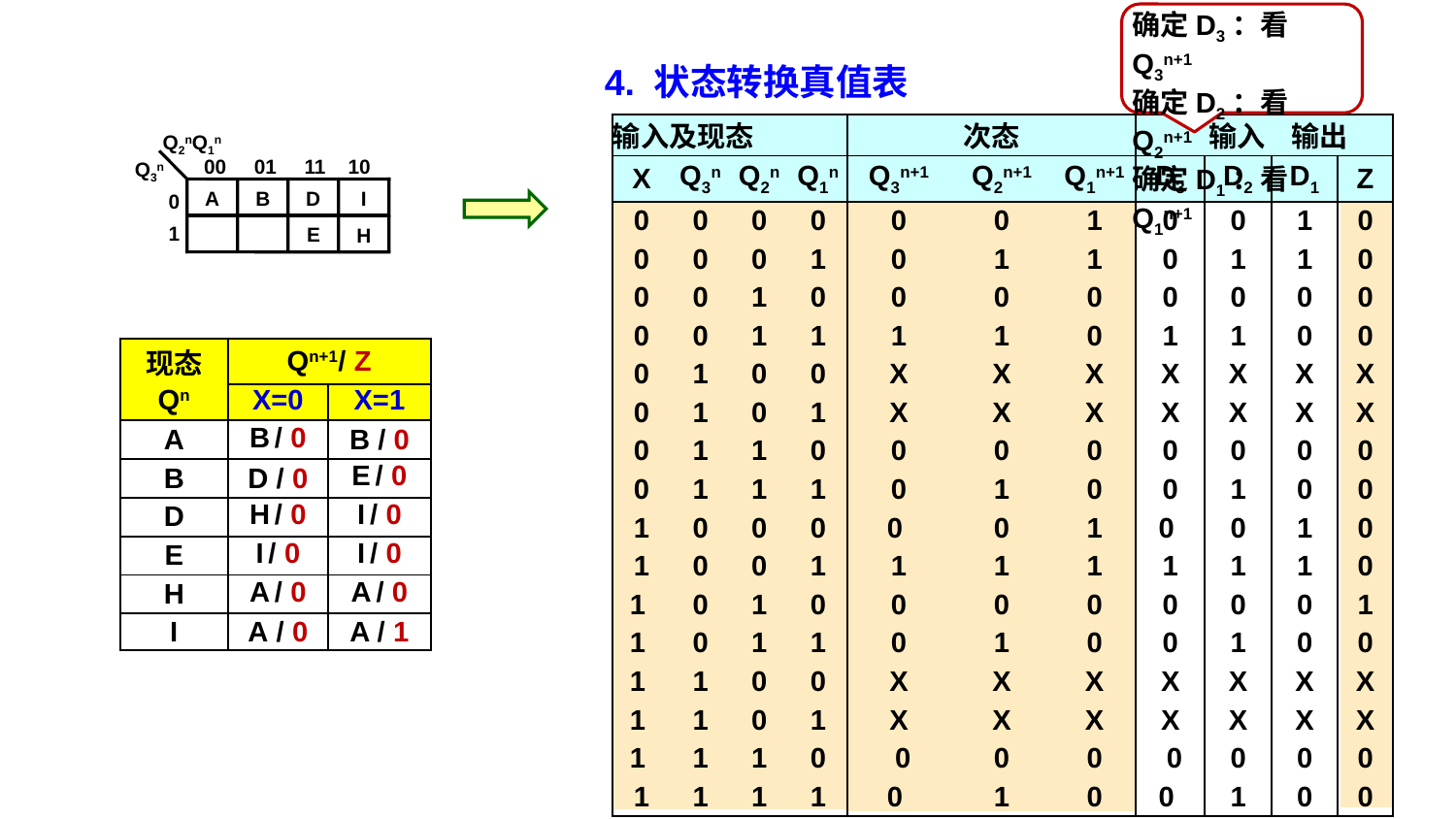

确定D3：看Q3n+1
确定D2：看Q2n+1
确定D1：看Q1n+1

4. 状态转换真值表
| 输入及现态 |  |  |  | 次态 |  |  | 输入 输出 |  |  |  |
| --- | --- | --- | --- | --- | --- | --- | --- | --- | --- | --- |
| X | Q3n | Q2n | Q1n | Q3n+1 | Q2n+1 | Q1n+1 | D3 | D2 | D1 | Z |
| 0 | 0 | 0 | 0 | 0 | 0 | 1 | 0 | 0 | 1 | 0 |
| 0 | 0 | 0 | 1 | 0 | 1 | 1 | 0 | 1 | 1 | 0 |
| 0 | 0 | 1 | 0 | 0 | 0 | 0 | 0 | 0 | 0 | 0 |
| 0 | 0 | 1 | 1 | 1 | 1 | 0 | 1 | 1 | 0 | 0 |
| 0 | 1 | 0 | 0 | X | X | X | X | X | X | X |
| 0 | 1 | 0 | 1 | X | X | X | X | X | X | X |
| 0 | 1 | 1 | 0 | 0 | 0 | 0 | 0 | 0 | 0 | 0 |
| 0 | 1 | 1 | 1 | 0 | 1 | 0 | 0 | 1 | 0 | 0 |
| 1 | 0 | 0 | 0 | 0 | 0 | 1 | 0 | 0 | 1 | 0 |
| 1 | 0 | 0 | 1 | 1 | 1 | 1 | 1 | 1 | 1 | 0 |
| 1 | 0 | 1 | 0 | 0 | 0 | 0 | 0 | 0 | 0 | 1 |
| 1 | 0 | 1 | 1 | 0 | 1 | 0 | 0 | 1 | 0 | 0 |
| 1 | 1 | 0 | 0 | X | X | X | X | X | X | X |
| 1 | 1 | 0 | 1 | X | X | X | X | X | X | X |
| 1 | 1 | 1 | 0 | 0 | 0 | 0 | 0 | 0 | 0 | 0 |
| 1 | 1 | 1 | 1 | 0 | 1 | 0 | 0 | 1 | 0 | 0 |
Q2nQ1n
00     01     11    10
Q3n

A

B

I

D
0

1
E

H

| 现态 | Qn+1/ Z |  |
| --- | --- | --- |
| Qn | X=0 | X=1 |
| A | B / 0 | B / 0 |
| B | D / 0 | E / 0 |
| D | H / 0 | I / 0 |
| E | I / 0 | I / 0 |
| H | A / 0 | A / 0 |
| I | A / 0 | A / 1 |